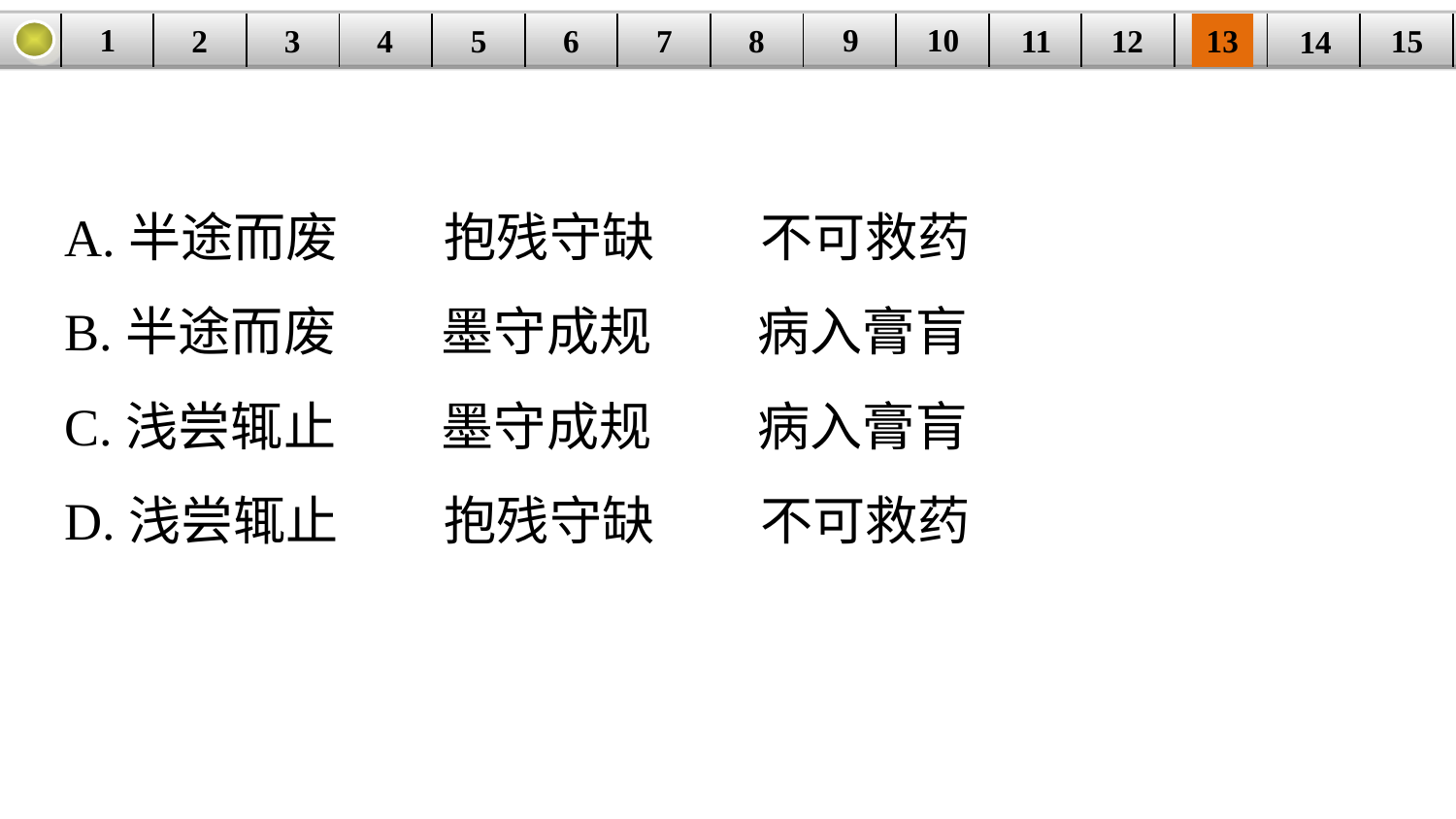

9
10
1
3
4
5
6
8
11
2
12
15
|  |  |  |  |  |  |  |  |  |  |  |  |  |  |  |
| --- | --- | --- | --- | --- | --- | --- | --- | --- | --- | --- | --- | --- | --- | --- |
7
13
14

A.半途而废　　抱残守缺　　不可救药
B.半途而废　　墨守成规　　病入膏肓
C.浅尝辄止　　墨守成规　　病入膏肓
D.浅尝辄止　　抱残守缺　　不可救药